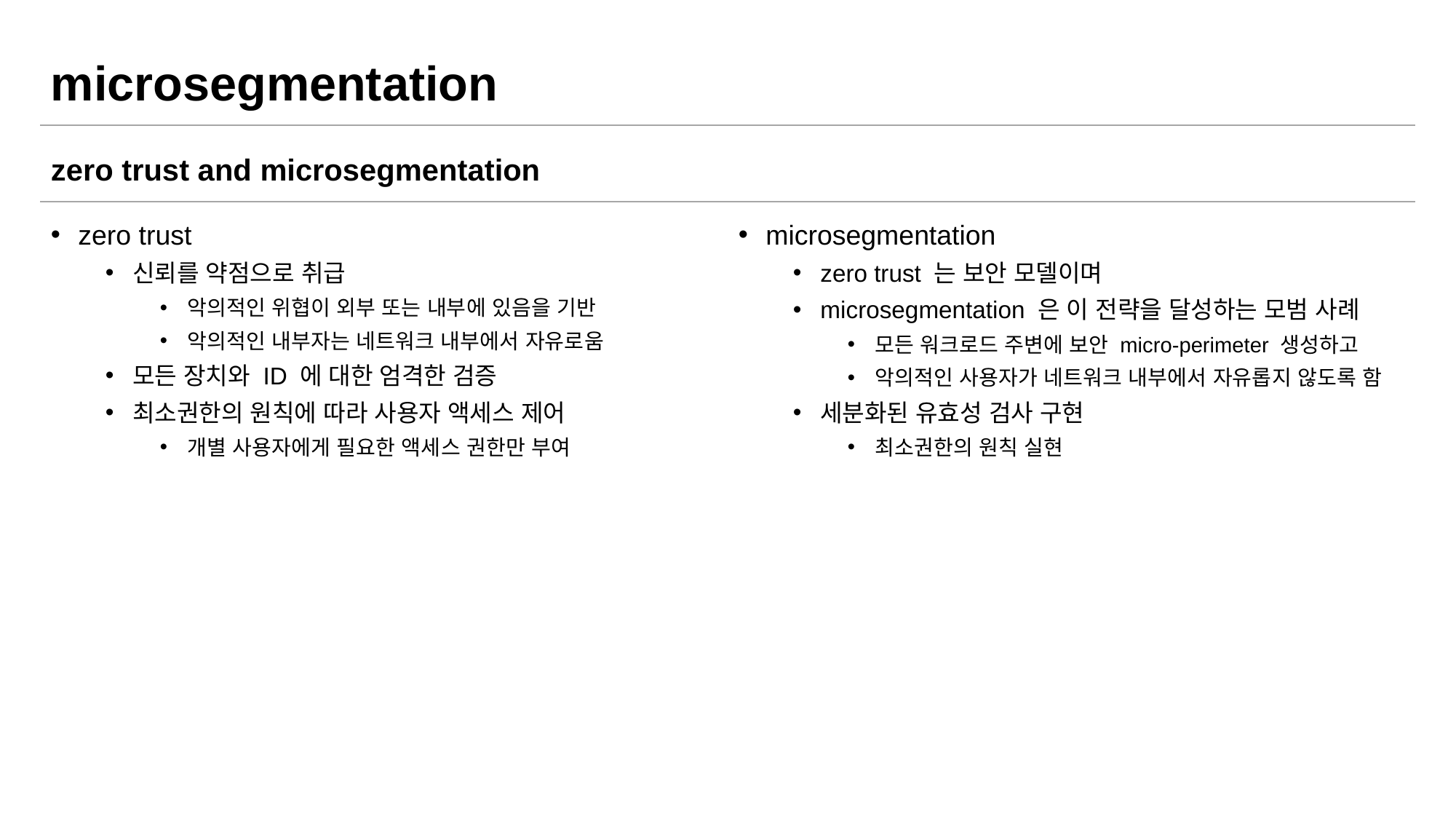

# microsegmentation
zero trust and microsegmentation
zero trust
신뢰를 약점으로 취급
악의적인 위협이 외부 또는 내부에 있음을 기반
악의적인 내부자는 네트워크 내부에서 자유로움
모든 장치와 ID 에 대한 엄격한 검증
최소권한의 원칙에 따라 사용자 액세스 제어
개별 사용자에게 필요한 액세스 권한만 부여
microsegmentation
zero trust 는 보안 모델이며
microsegmentation 은 이 전략을 달성하는 모범 사례
모든 워크로드 주변에 보안 micro-perimeter 생성하고
악의적인 사용자가 네트워크 내부에서 자유롭지 않도록 함
세분화된 유효성 검사 구현
최소권한의 원칙 실현